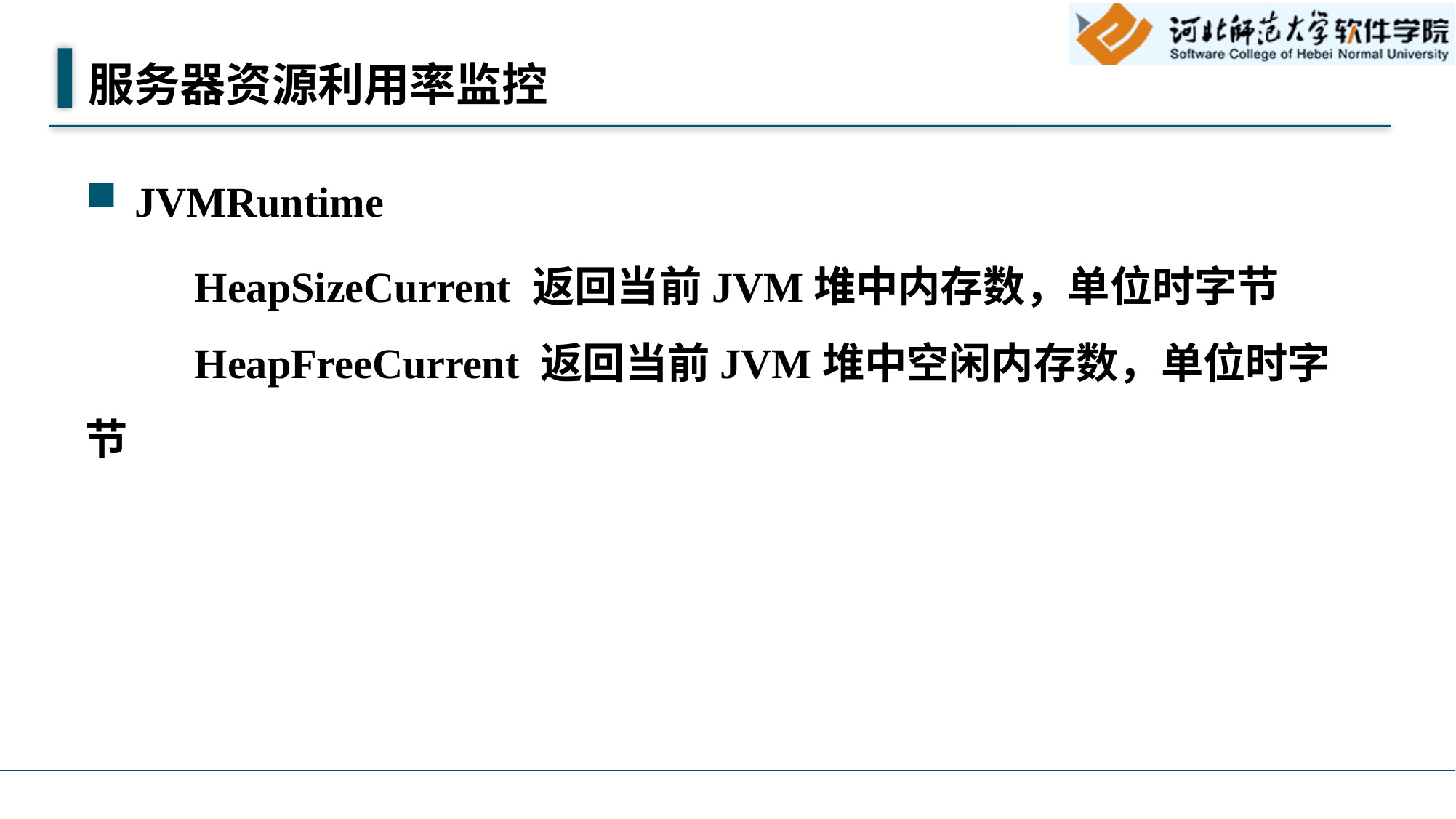

# 服务器资源利用率监控
JVMRuntime
	HeapSizeCurrent 返回当前JVM堆中内存数，单位时字节
	HeapFreeCurrent 返回当前JVM堆中空闲内存数，单位时字节